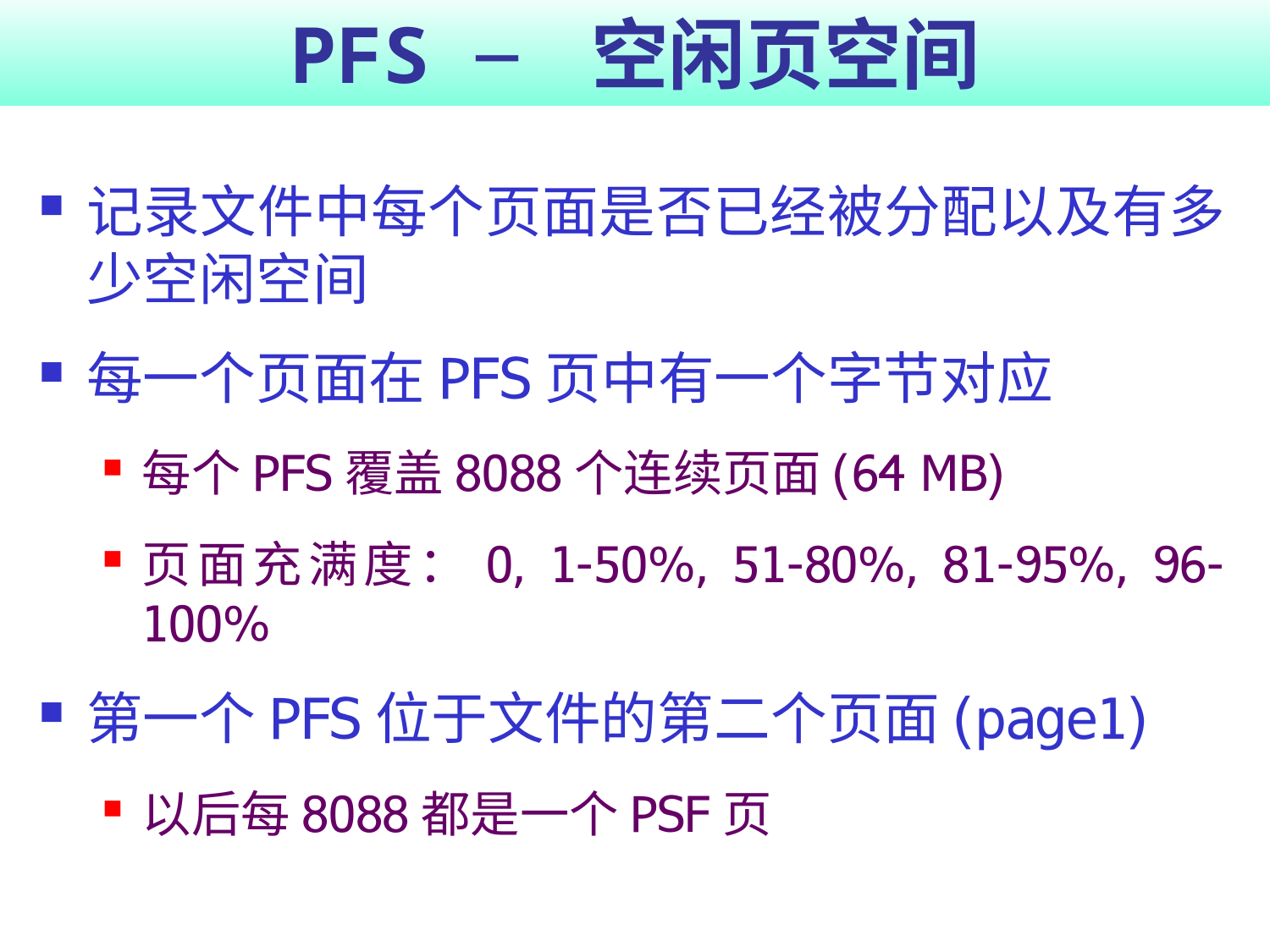

# PFS – 空闲页空间
记录文件中每个页面是否已经被分配以及有多少空闲空间
每一个页面在PFS页中有一个字节对应
每个PFS覆盖8088个连续页面(64 MB)
页面充满度：0, 1-50%, 51-80%, 81-95%, 96-100%
第一个PFS位于文件的第二个页面(page1)
以后每8088都是一个PSF页